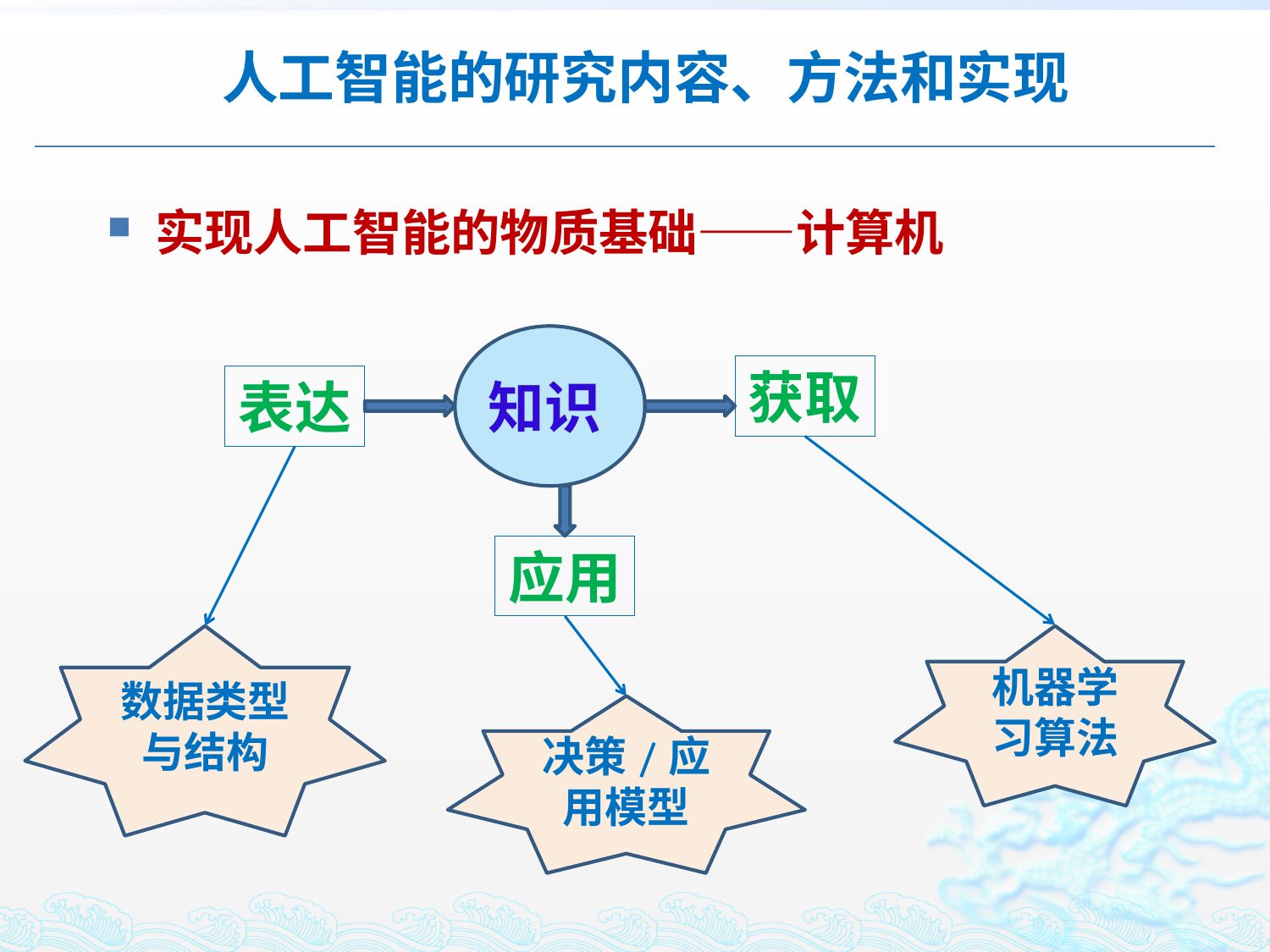

人工智能的研究内容、方法和实现
实现人工智能的物质基础——计算机

获取
表达
知识

应用
数据类型与结构
机器学习算法
决策/应用模型